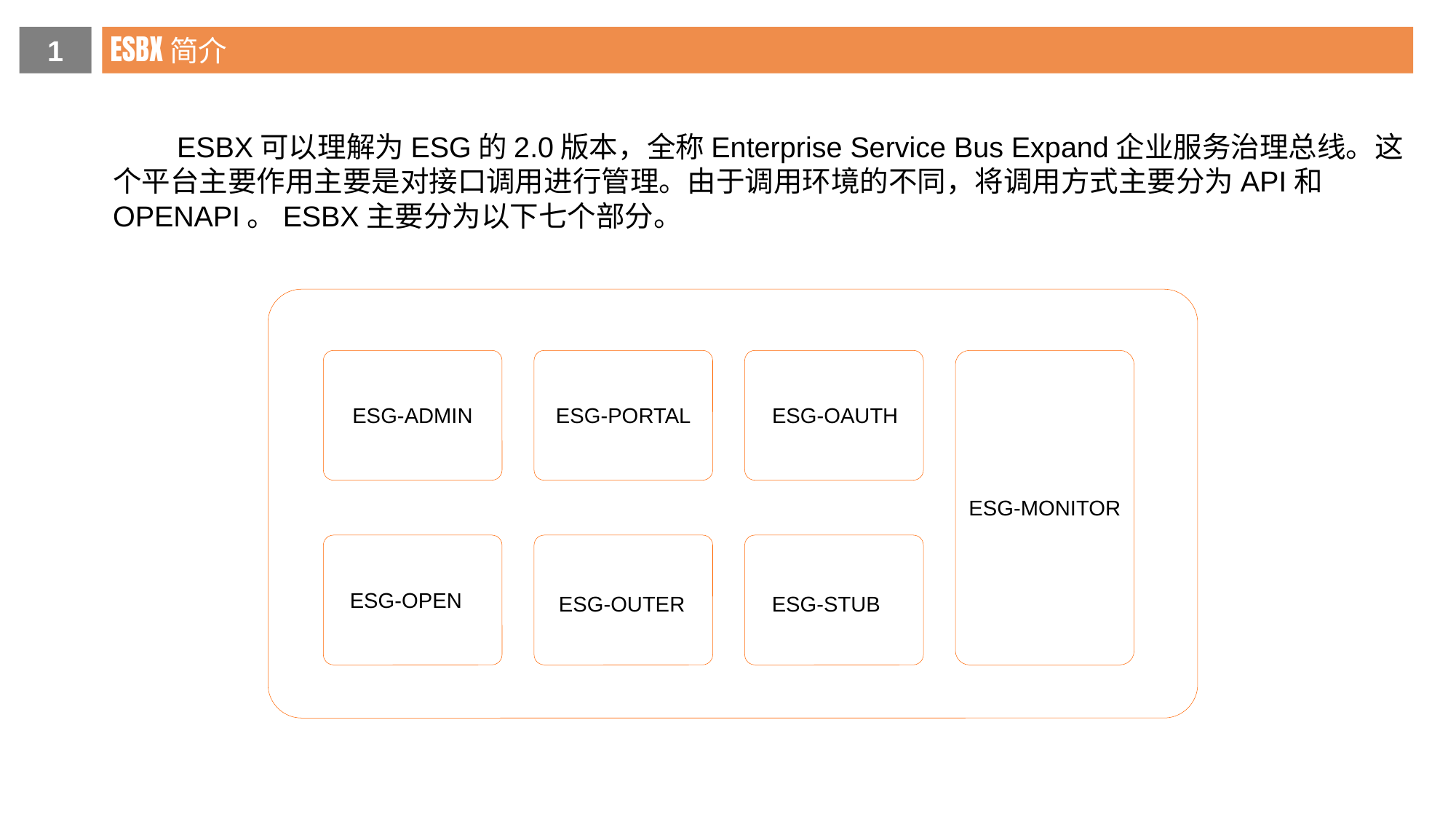

1
ESBX简介
        ESBX可以理解为ESG的2.0版本，全称Enterprise Service Bus Expand企业服务治理总线。这个平台主要作用主要是对接口调用进行管理。由于调用环境的不同，将调用方式主要分为API和OPENAPI。ESBX主要分为以下七个部分。

ESG-PORTAL
ESG-OAUTH
ESG-ADMIN
ESG-MONITOR

ESG-OPEN
ESG-OUTER
ESG-STUB